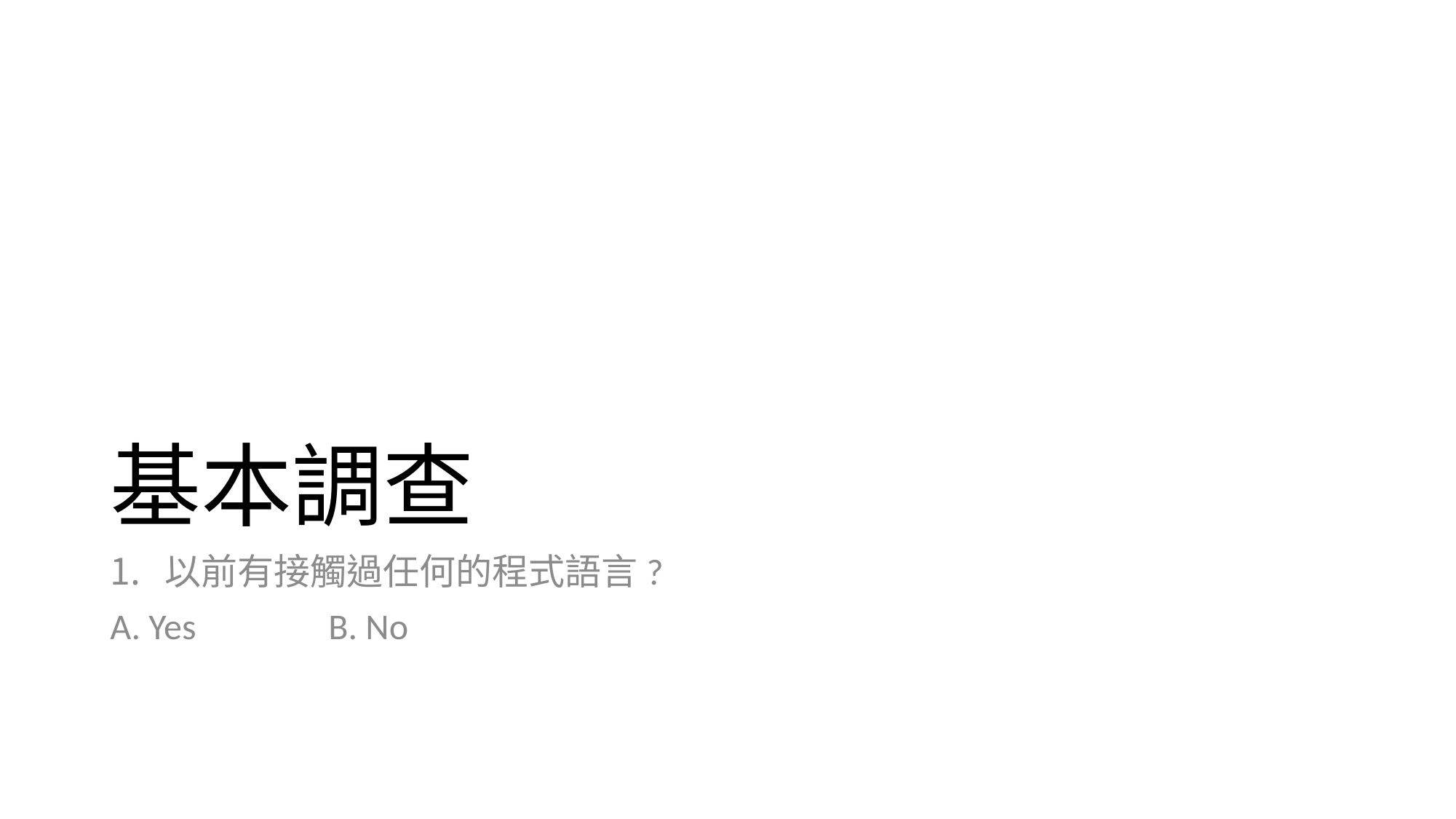

# 基本調查
以前有接觸過任何的程式語言?
A. Yes		B. No